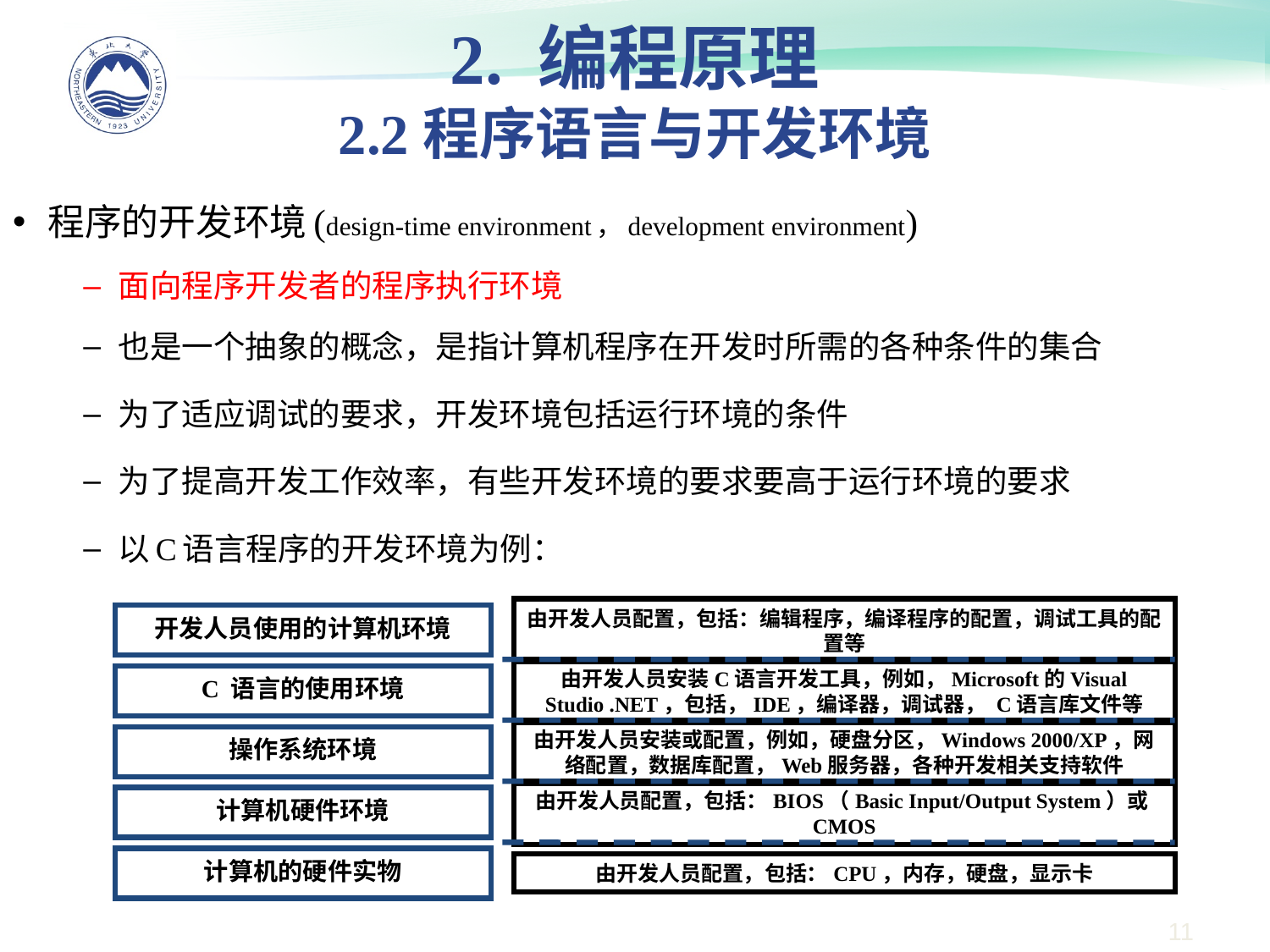

# 2. 编程原理 2.2程序语言与开发环境
程序的开发环境(design-time environment，development environment)
面向程序开发者的程序执行环境
也是一个抽象的概念，是指计算机程序在开发时所需的各种条件的集合
为了适应调试的要求，开发环境包括运行环境的条件
为了提高开发工作效率，有些开发环境的要求要高于运行环境的要求
以C语言程序的开发环境为例：
由开发人员配置，包括：编辑程序，编译程序的配置，调试工具的配置等
开发人员使用的计算机环境

由开发人员安装C语言开发工具，例如，Microsoft的Visual Studio .NET，包括，IDE，编译器，调试器， C语言库文件等
C 语言的使用环境

由开发人员安装或配置，例如，硬盘分区，Windows 2000/XP，网络配置，数据库配置，Web服务器，各种开发相关支持软件
操作系统环境

由开发人员配置，包括：BIOS（Basic Input/Output System）或CMOS
计算机硬件环境

计算机的硬件实物
由开发人员配置，包括：CPU，内存，硬盘，显示卡
11